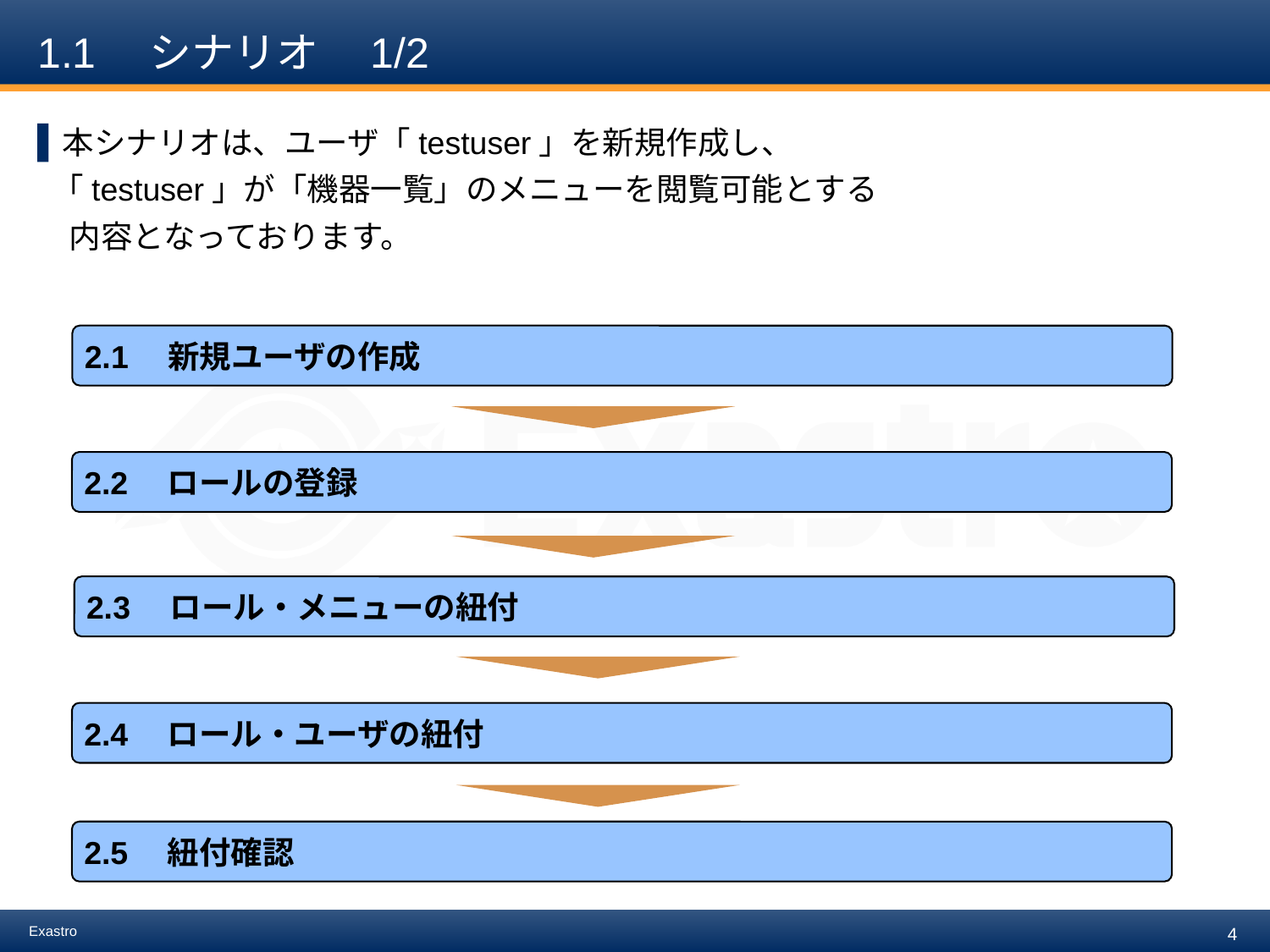

# 1.1　シナリオ　1/2
本シナリオは、ユーザ「testuser」を新規作成し、
 「testuser」が「機器一覧」のメニューを閲覧可能とする
　内容となっております。

2.1　新規ユーザの作成

2.2　ロールの登録

2.3　ロール・メニューの紐付

2.4　ロール・ユーザの紐付

2.5　紐付確認